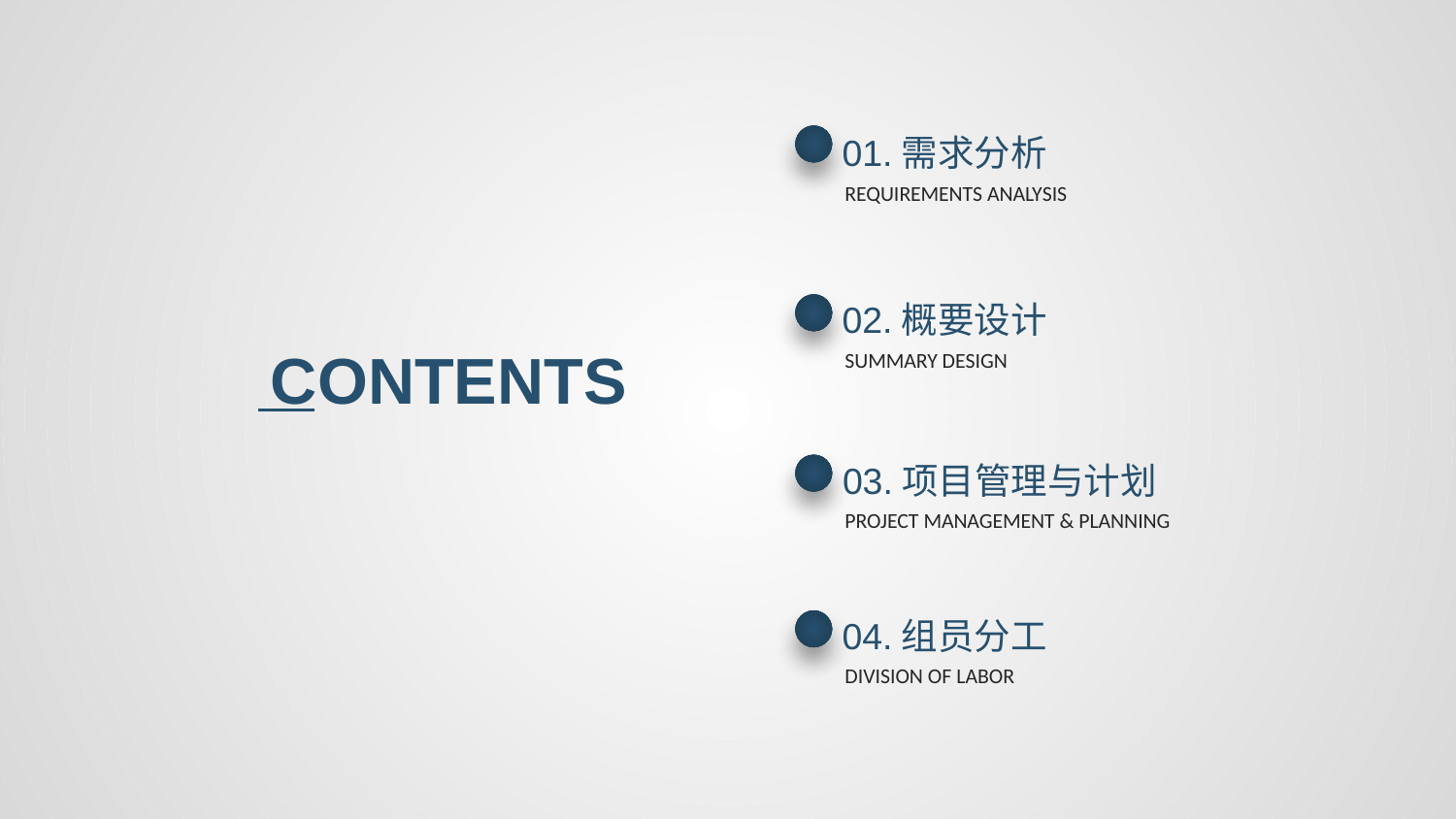

01.需求分析

REQUIREMENTS ANALYSIS
02.概要设计

SUMMARY DESIGN
CONTENTS
03.项目管理与计划

PROJECT MANAGEMENT & PLANNING
04.组员分工

DIVISION OF LABOR